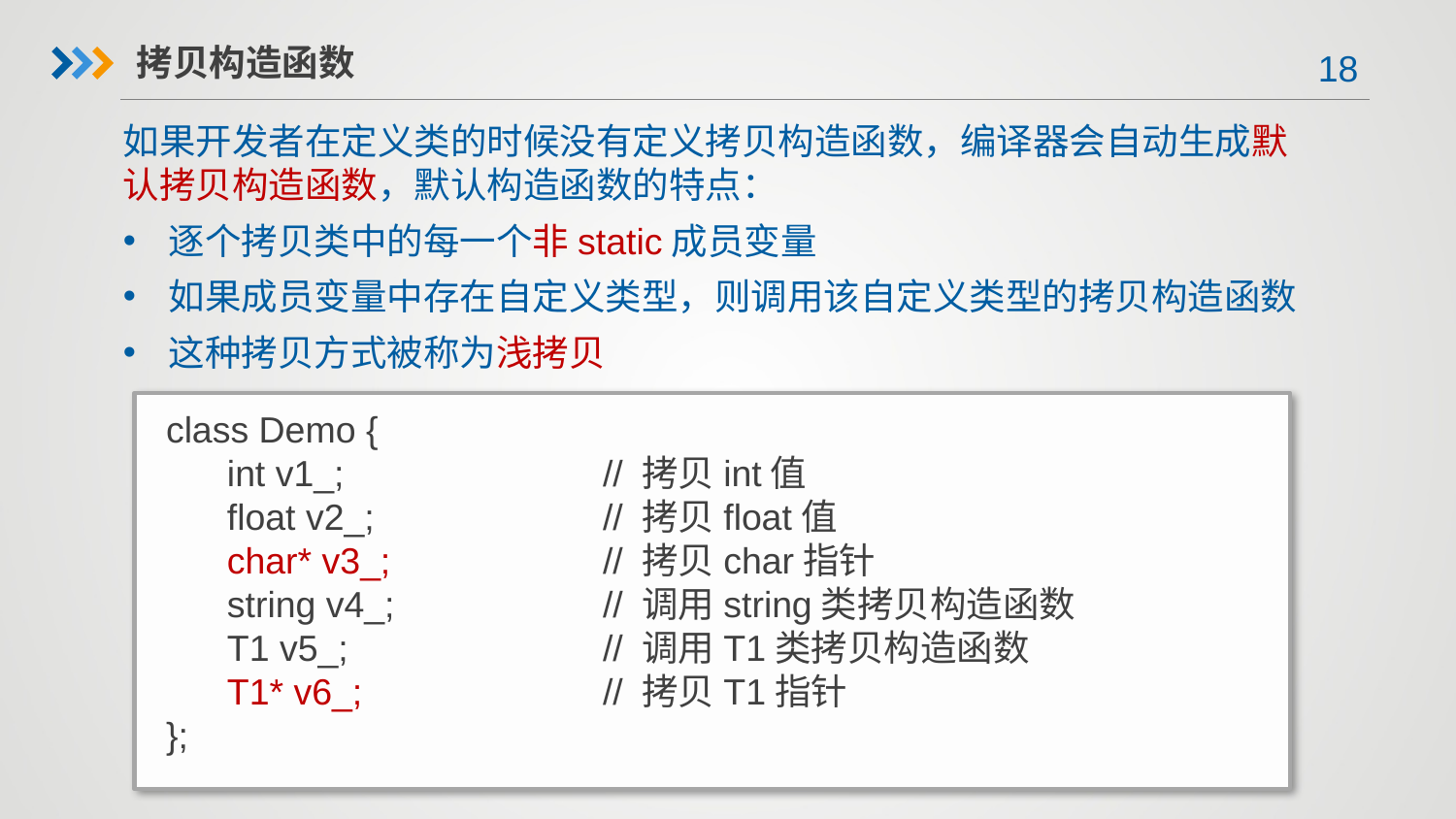

拷贝构造函数
如果开发者在定义类的时候没有定义拷贝构造函数，编译器会自动生成默认拷贝构造函数，默认构造函数的特点：
逐个拷贝类中的每一个非static成员变量
如果成员变量中存在自定义类型，则调用该自定义类型的拷贝构造函数
这种拷贝方式被称为浅拷贝

class Demo {
      int v1_;		// 拷贝int值
      float v2_;		// 拷贝float值
      char* v3_;		// 拷贝char指针
      string v4_;		// 调用string类拷贝构造函数
      T1 v5_;		// 调用T1类拷贝构造函数
      T1* v6_;		// 拷贝T1指针
};